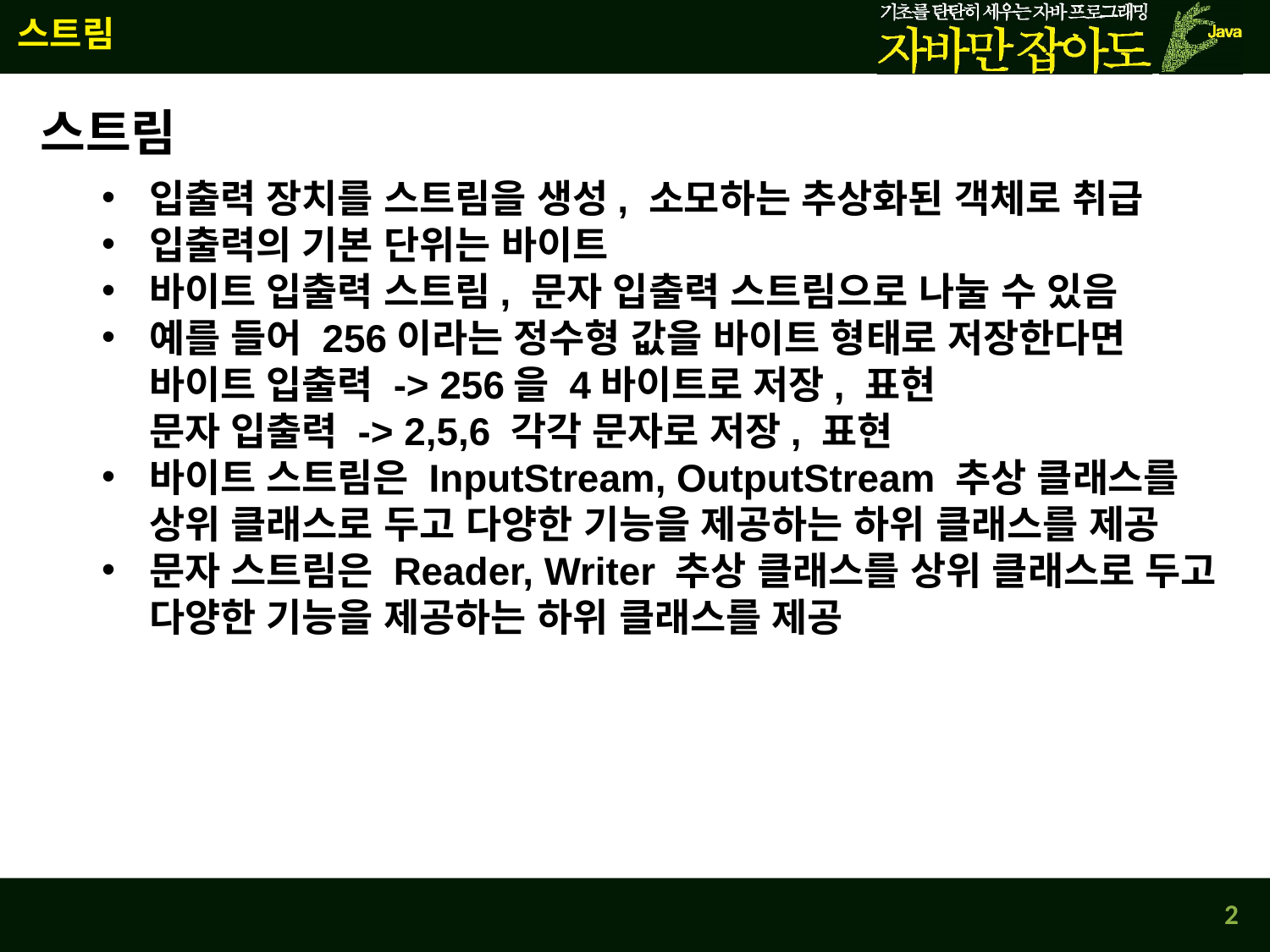

스트림
스트림
입출력 장치를 스트림을 생성, 소모하는 추상화된 객체로 취급
입출력의 기본 단위는 바이트
바이트 입출력 스트림, 문자 입출력 스트림으로 나눌 수 있음
예를 들어 256이라는 정수형 값을 바이트 형태로 저장한다면
바이트 입출력 -> 256을 4바이트로 저장, 표현
문자 입출력 -> 2,5,6 각각 문자로 저장, 표현
바이트 스트림은 InputStream, OutputStream 추상 클래스를
상위 클래스로 두고 다양한 기능을 제공하는 하위 클래스를 제공
문자 스트림은 Reader, Writer 추상 클래스를 상위 클래스로 두고
다양한 기능을 제공하는 하위 클래스를 제공
2